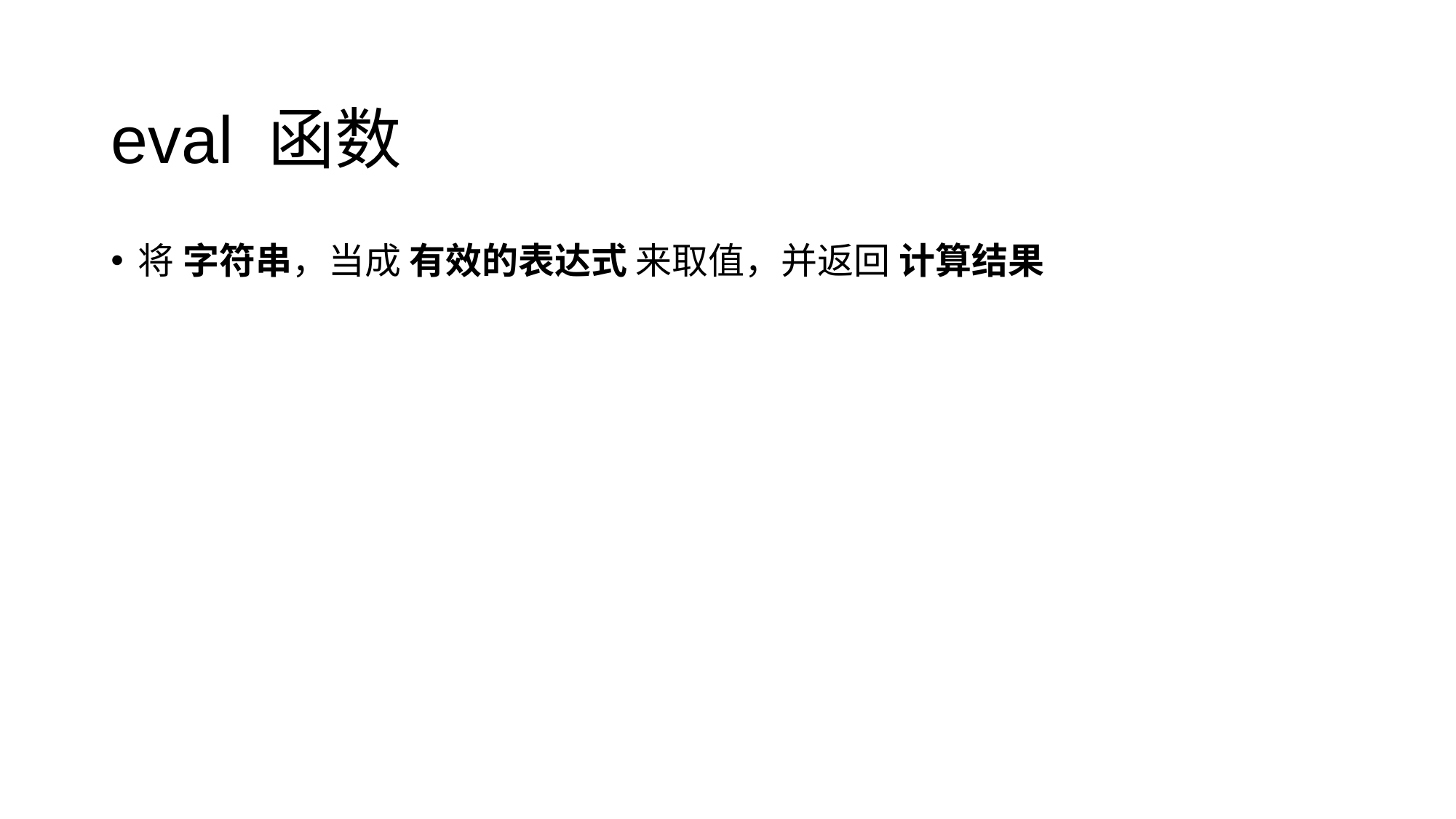

# eval 函数
将 字符串，当成 有效的表达式 来取值，并返回 计算结果